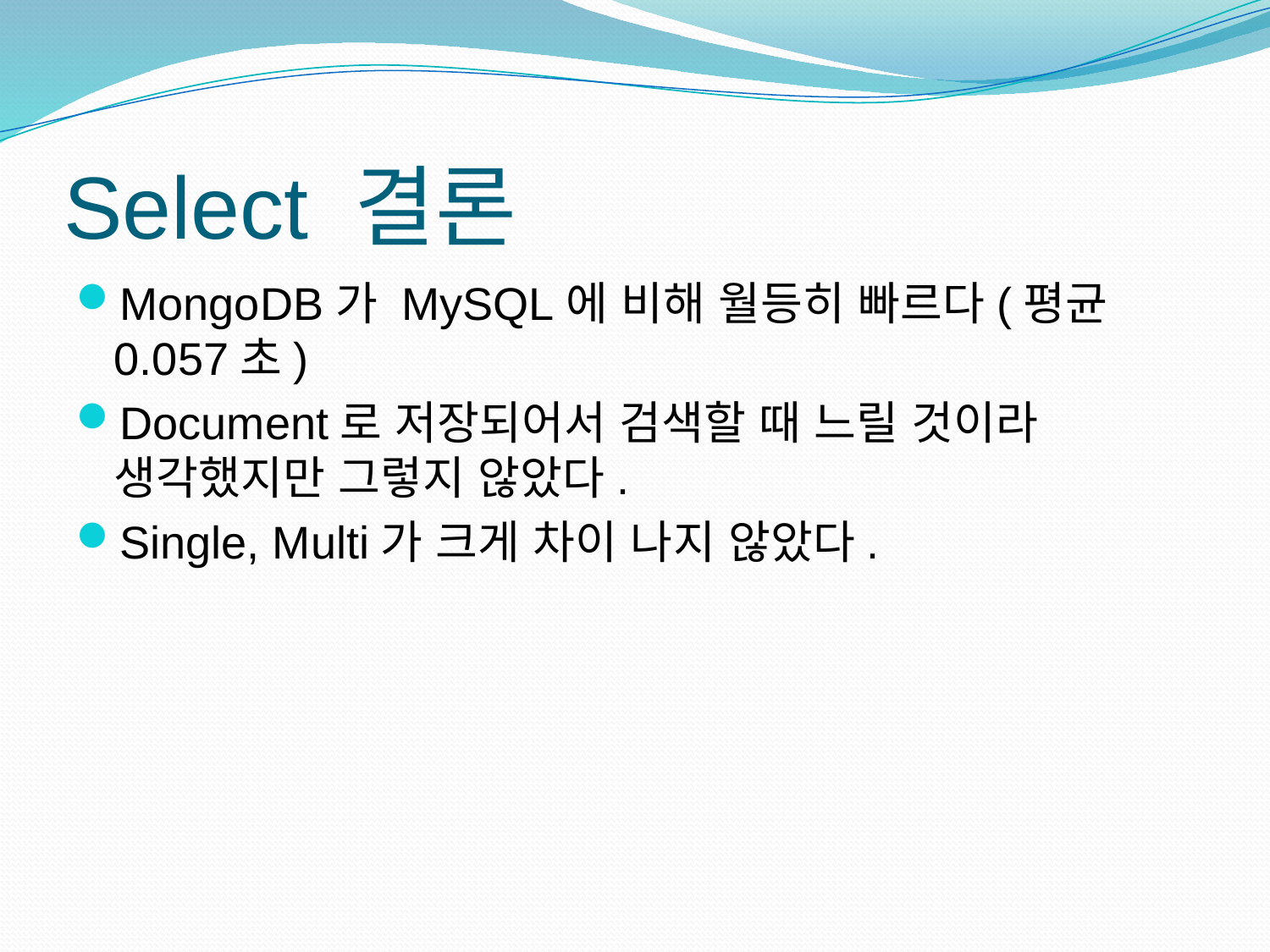

# Select 결론
MongoDB가 MySQL에 비해 월등히 빠르다(평균 0.057초)
Document로 저장되어서 검색할 때 느릴 것이라 생각했지만 그렇지 않았다.
Single, Multi가 크게 차이 나지 않았다.